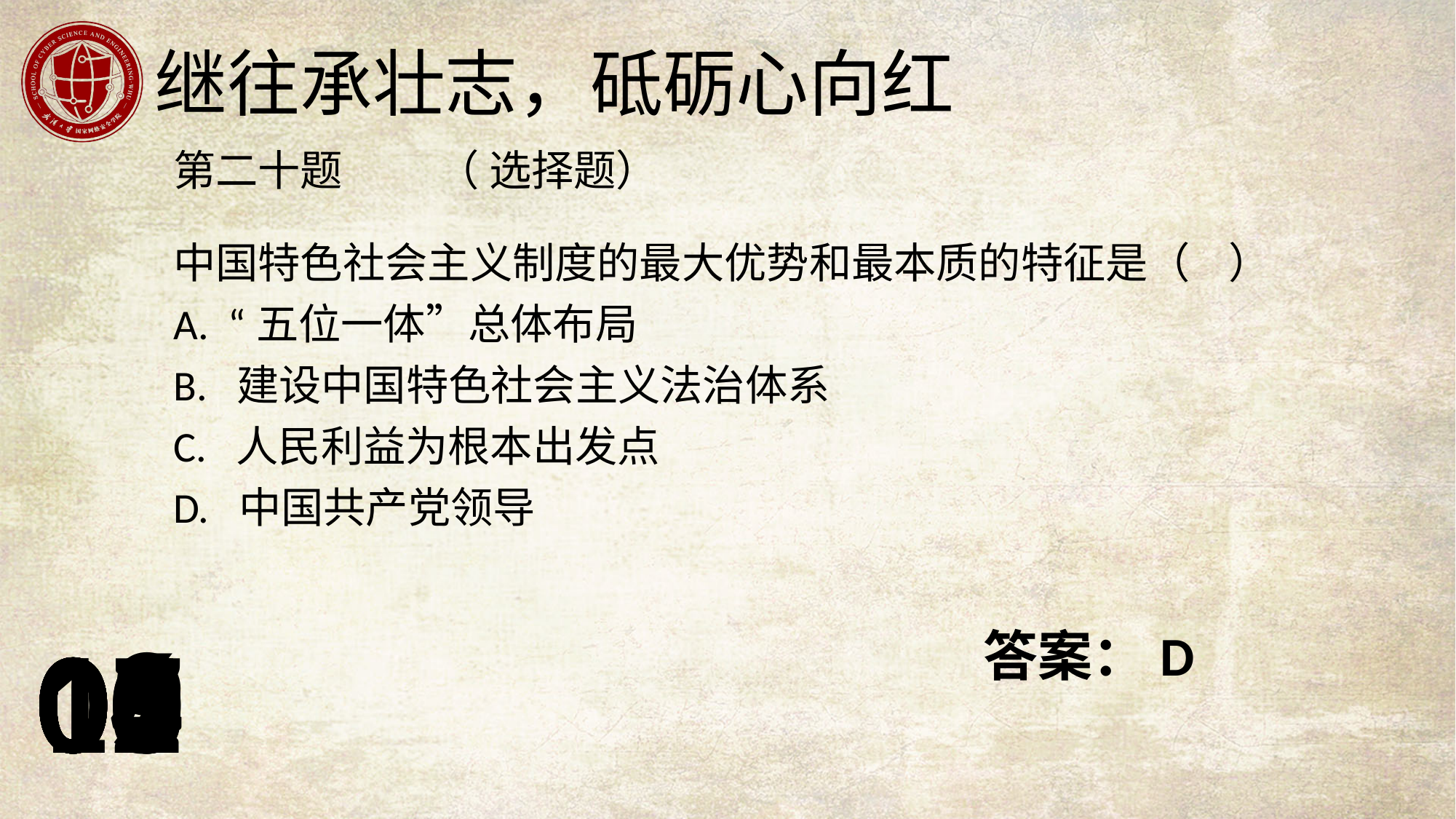

第二十题          （ 选择题）
中国特色社会主义制度的最大优势和最本质的特征是（    ）
A.  “五位一体”总体布局
B.  建设中国特色社会主义法治体系
C.  人民利益为根本出发点
D.  中国共产党领导
答案：D